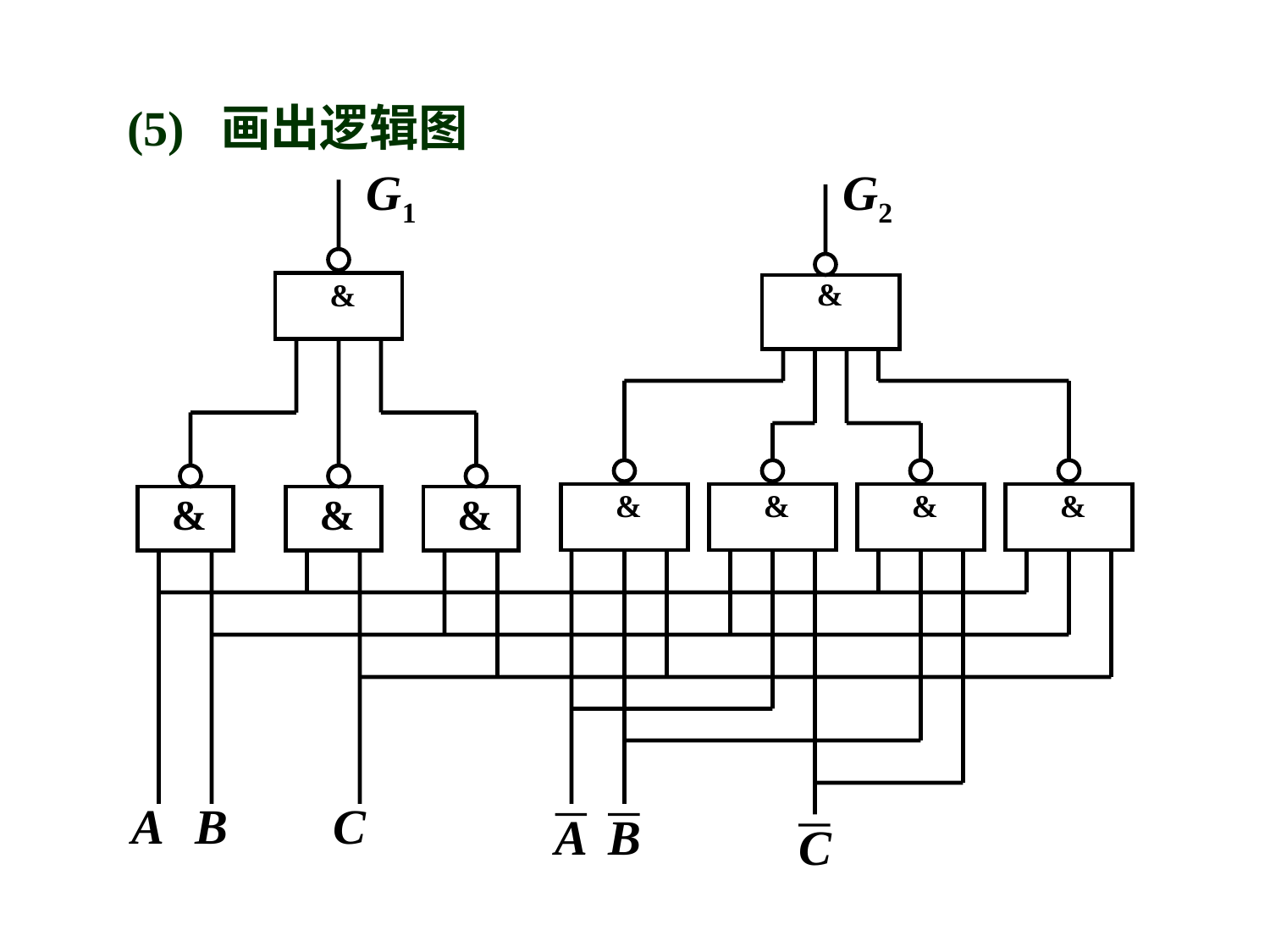

(5)  画出逻辑图
G1
G2

&

&

&

&

&

&

&

&

&

A
B
C

A

B

C